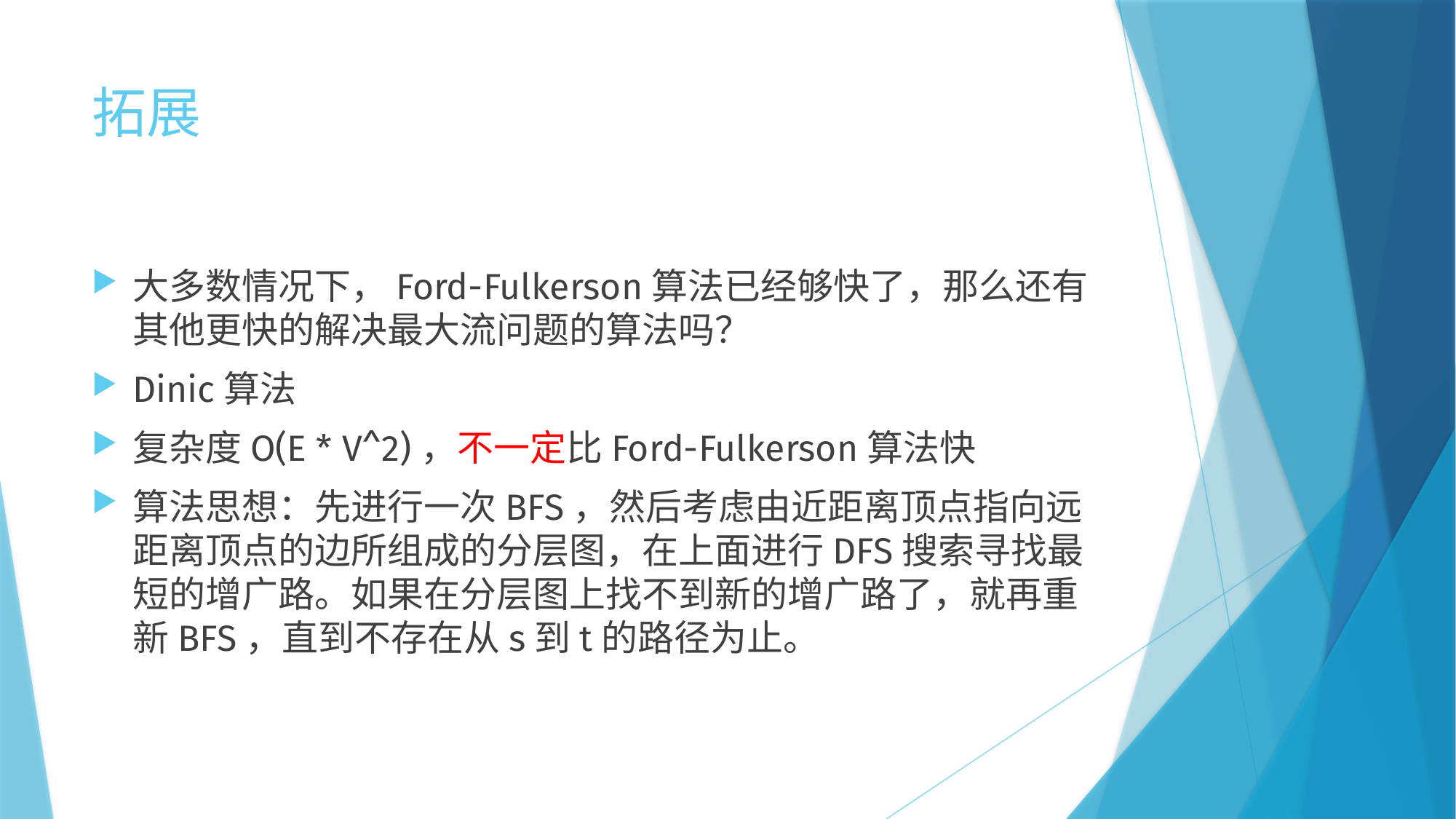

# 拓展
大多数情况下，Ford-Fulkerson算法已经够快了，那么还有其他更快的解决最大流问题的算法吗？
Dinic算法
复杂度O(E * V^2)，不一定比Ford-Fulkerson算法快
算法思想：先进行一次BFS，然后考虑由近距离顶点指向远距离顶点的边所组成的分层图，在上面进行DFS搜索寻找最短的增广路。如果在分层图上找不到新的增广路了，就再重新BFS，直到不存在从s到t的路径为止。